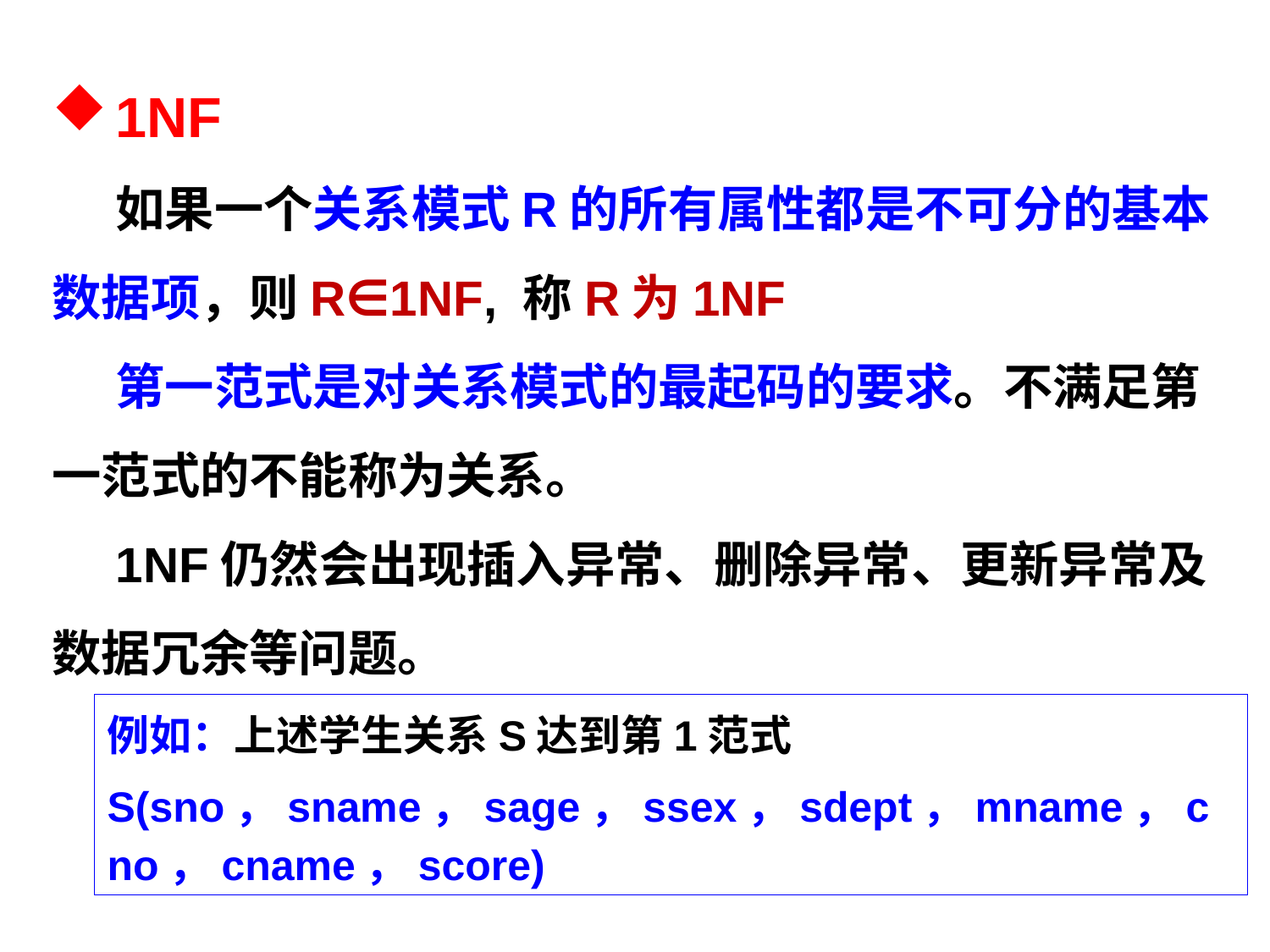

1NF
如果一个关系模式R的所有属性都是不可分的基本数据项，则R∈1NF, 称R为1NF
第一范式是对关系模式的最起码的要求。不满足第一范式的不能称为关系。
1NF仍然会出现插入异常、删除异常、更新异常及数据冗余等问题。
例如：上述学生关系S达到第1范式
S(sno，sname，sage，ssex，sdept，mname，cno，cname，score)